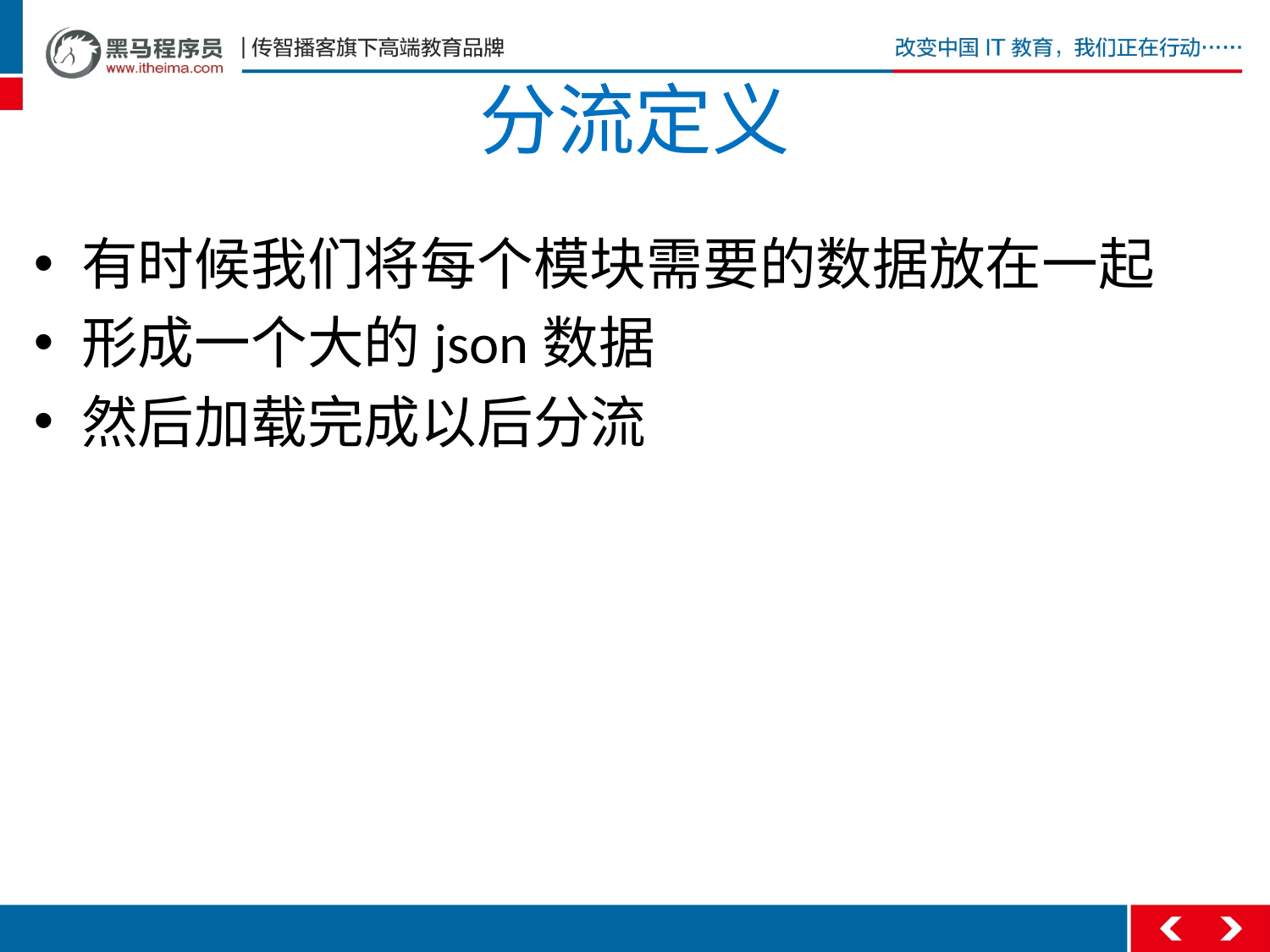

# 分流定义
有时候我们将每个模块需要的数据放在一起
形成一个大的json数据
然后加载完成以后分流